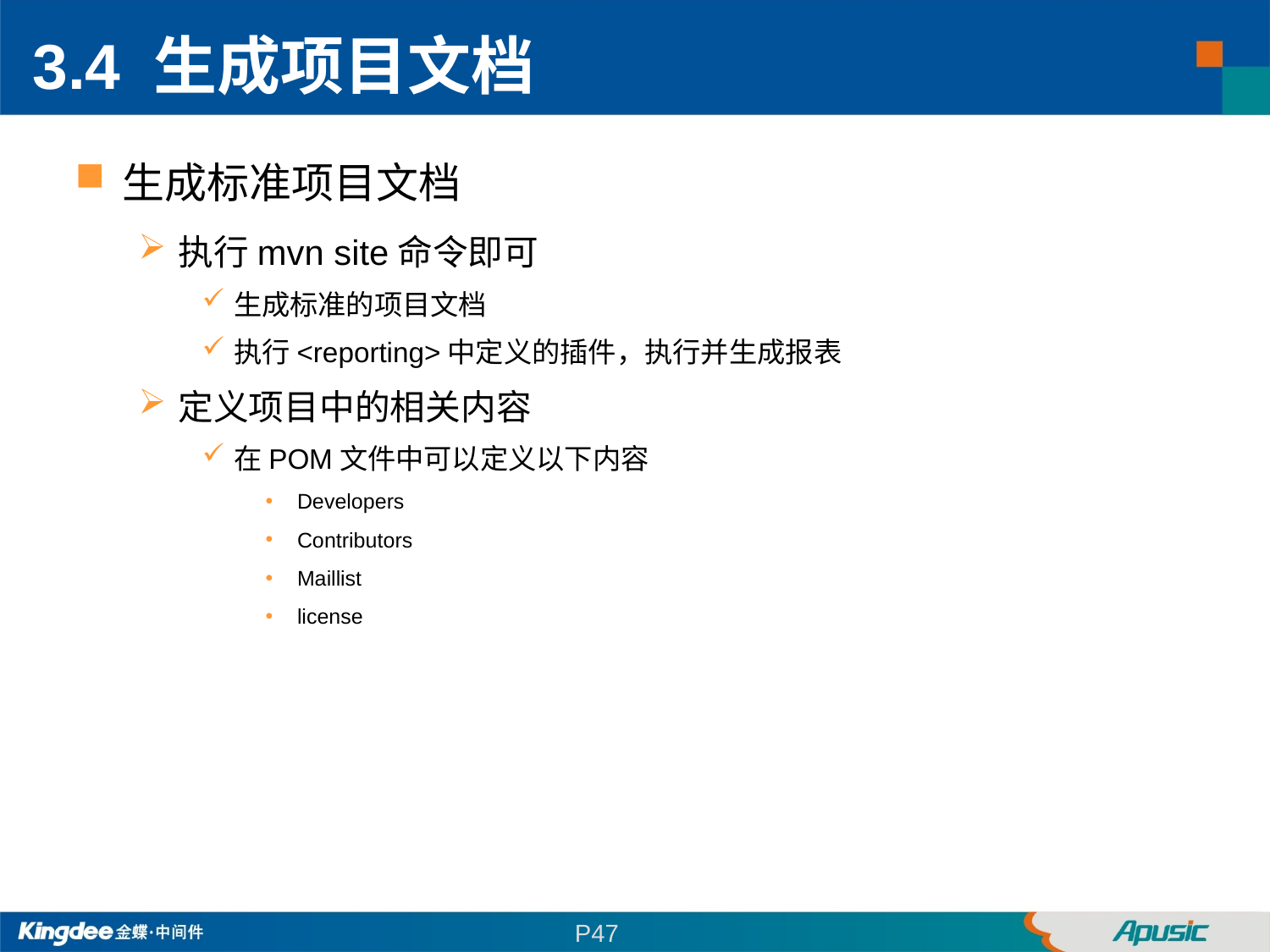

3.4 生成项目文档
生成标准项目文档
执行mvn site命令即可
生成标准的项目文档
执行<reporting>中定义的插件，执行并生成报表
定义项目中的相关内容
在POM文件中可以定义以下内容
Developers
Contributors
Maillist
license